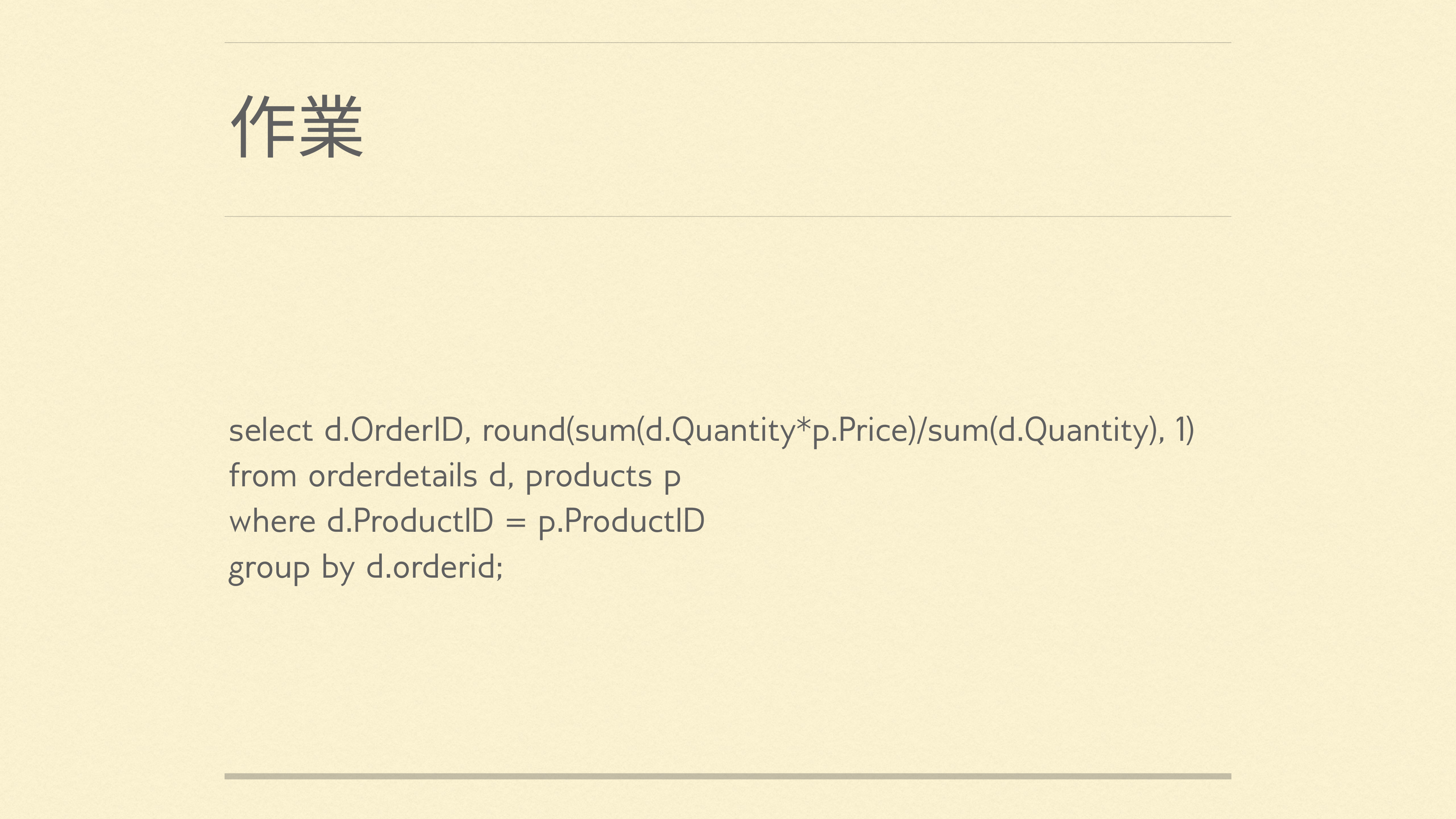

# 作業
select d.OrderID, round(sum(d.Quantity*p.Price)/sum(d.Quantity), 1)
from orderdetails d, products p
where d.ProductID = p.ProductID
group by d.orderid;